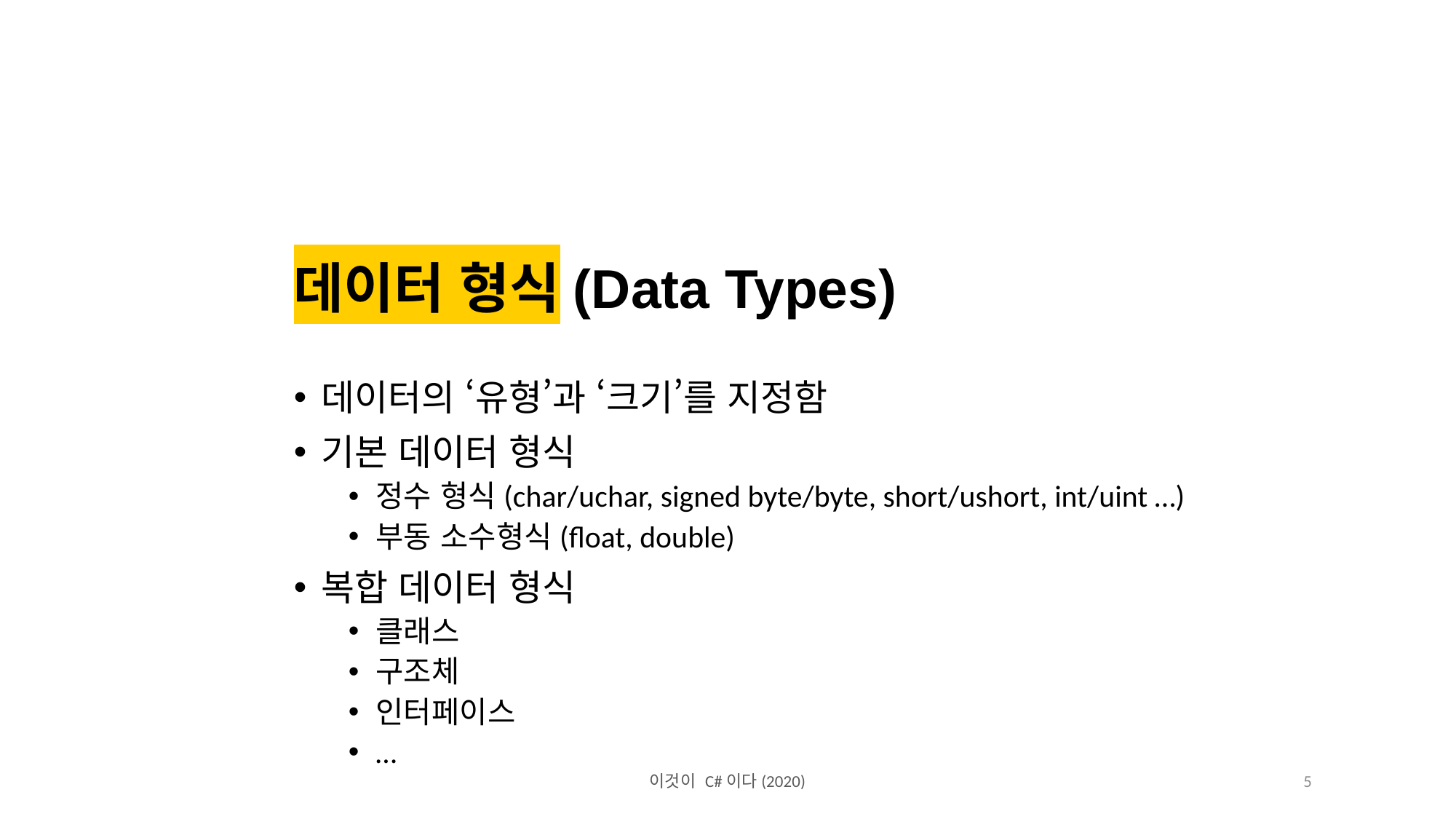

데이터 형식(Data Types)

데이터의 ‘유형’과 ‘크기’를 지정함
기본 데이터 형식
정수 형식(char/uchar, signed byte/byte, short/ushort, int/uint …)
부동 소수형식(float, double)
복합 데이터 형식
클래스
구조체
인터페이스
…

이것이 C#이다(2020)
5